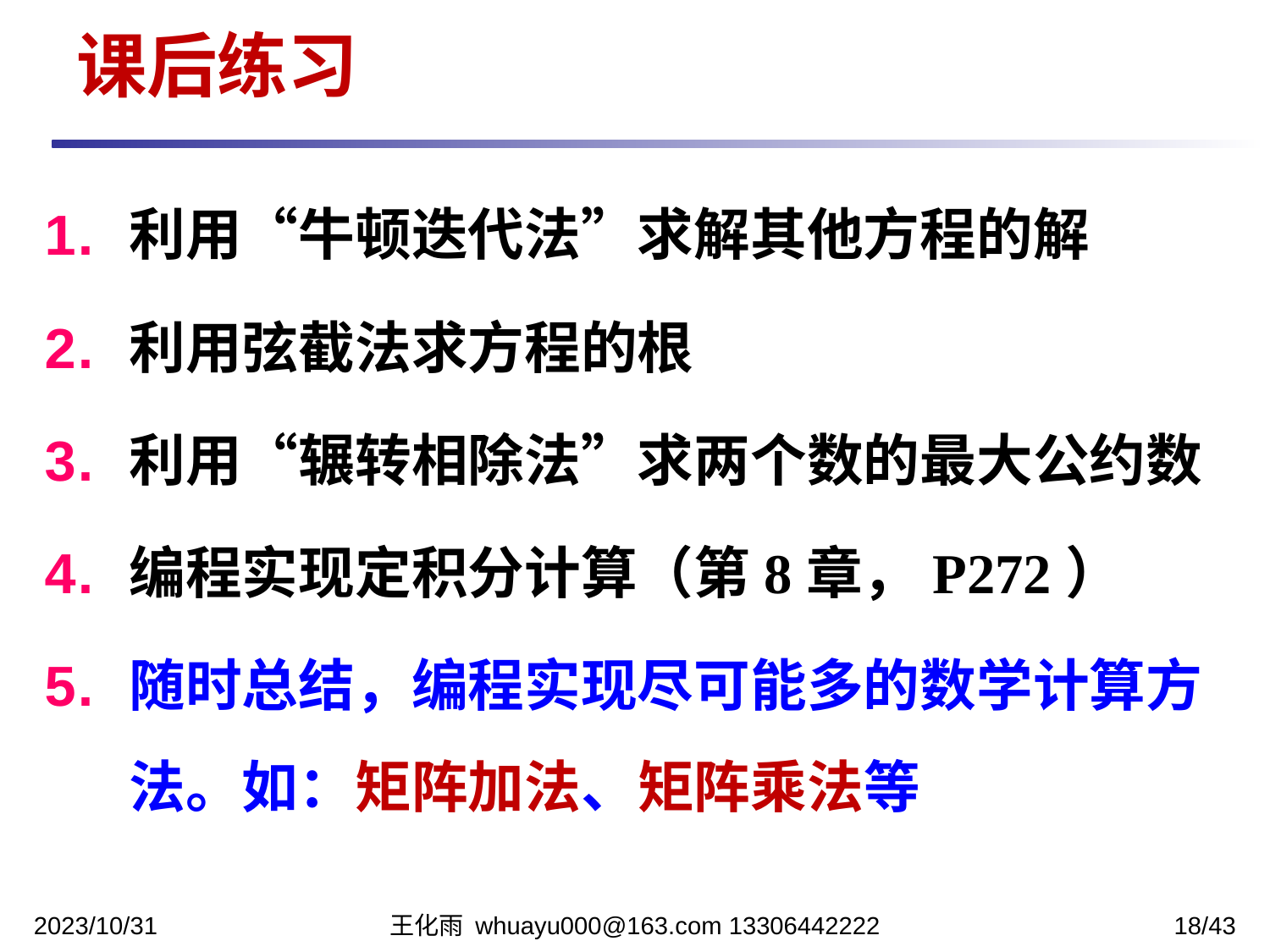

课后练习
利用“牛顿迭代法”求解其他方程的解
利用弦截法求方程的根
利用“辗转相除法”求两个数的最大公约数
编程实现定积分计算（第8章，P272）
随时总结，编程实现尽可能多的数学计算方法。如：矩阵加法、矩阵乘法等

2023/10/31
王化雨 whuayu000@163.com 13306442222
18/43